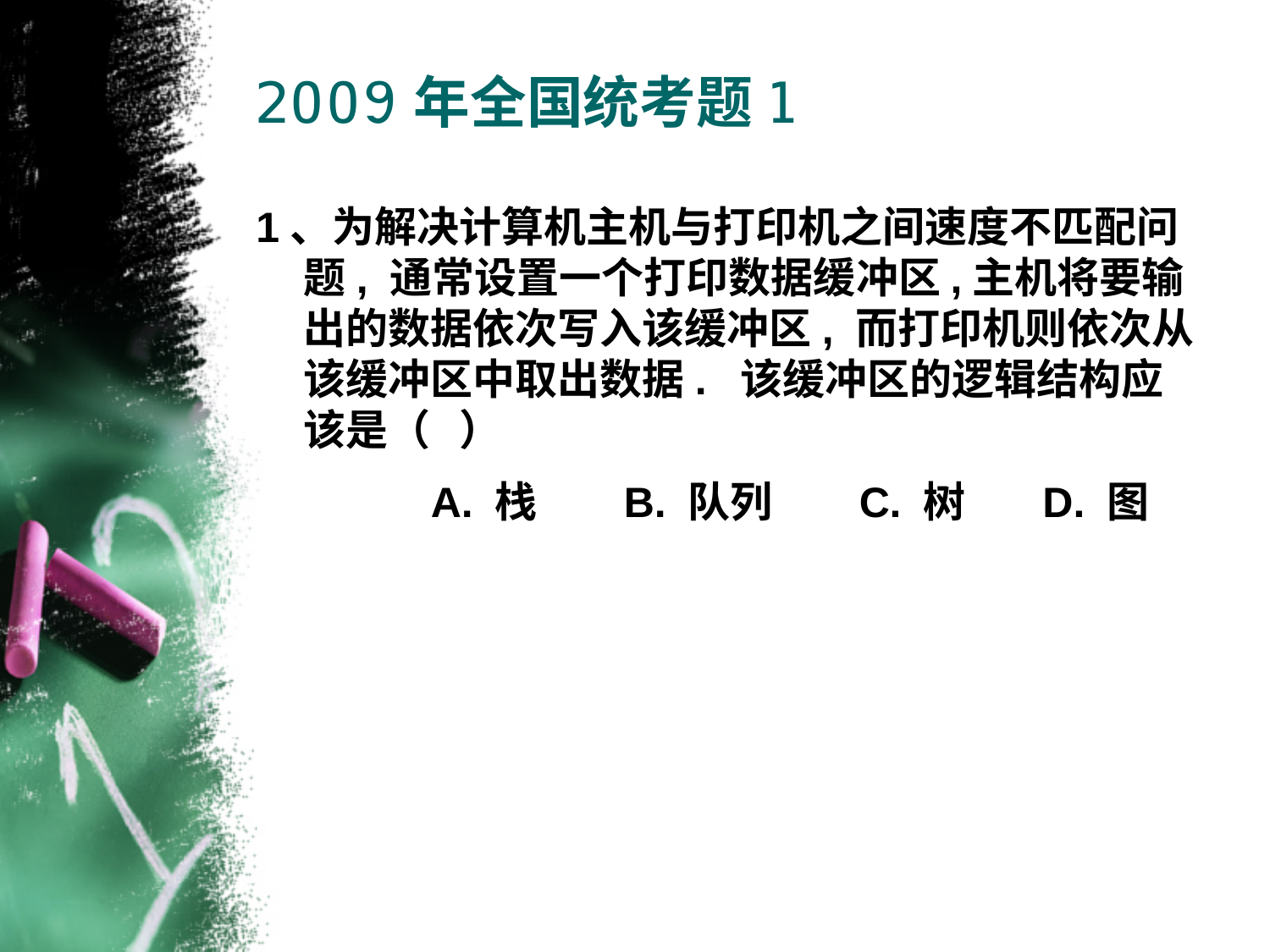

# 2009年全国统考题1
1、为解决计算机主机与打印机之间速度不匹配问题, 通常设置一个打印数据缓冲区,主机将要输出的数据依次写入该缓冲区, 而打印机则依次从该缓冲区中取出数据.  该缓冲区的逻辑结构应该是（   ）
 		A. 栈        B. 队列        C. 树       D. 图